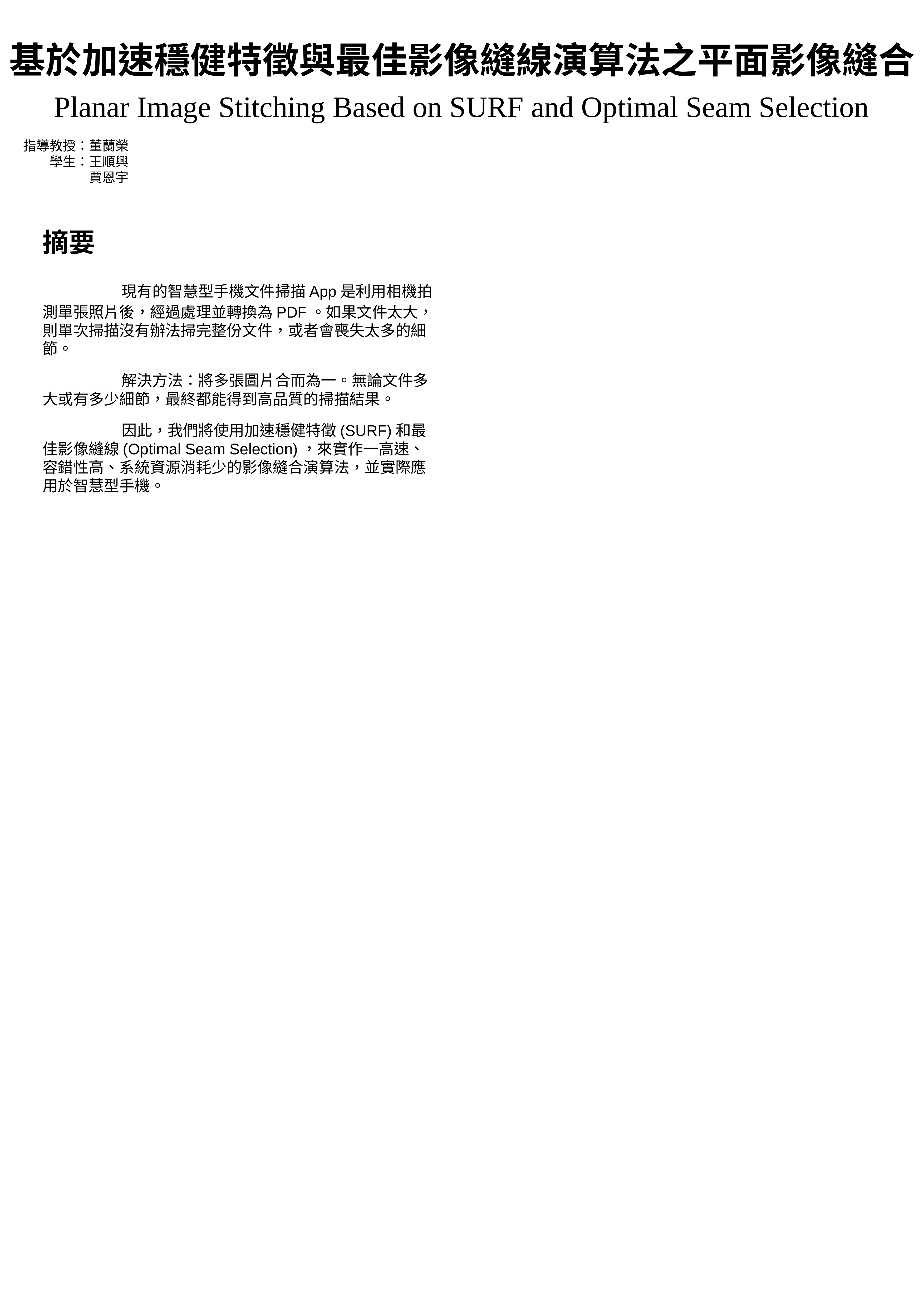

基於加速穩健特徵與最佳影像縫線演算法之平面影像縫合
Planar Image Stitching Based on SURF and Optimal Seam Selection

指導教授：董蘭榮
學生：王順興
		        賈恩宇
摘要
		現有的智慧型手機文件掃描App是利用相機拍測單張照片後，經過處理並轉換為PDF。如果文件太大，則單次掃描沒有辦法掃完整份文件，或者會喪失太多的細節。
		解決方法：將多張圖片合而為一。無論文件多大或有多少細節，最終都能得到高品質的掃描結果。
		因此，我們將使用加速穩健特徵(SURF)和最佳影像縫線(Optimal Seam Selection)，來實作一高速、容錯性高、系統資源消耗少的影像縫合演算法，並實際應用於智慧型手機。